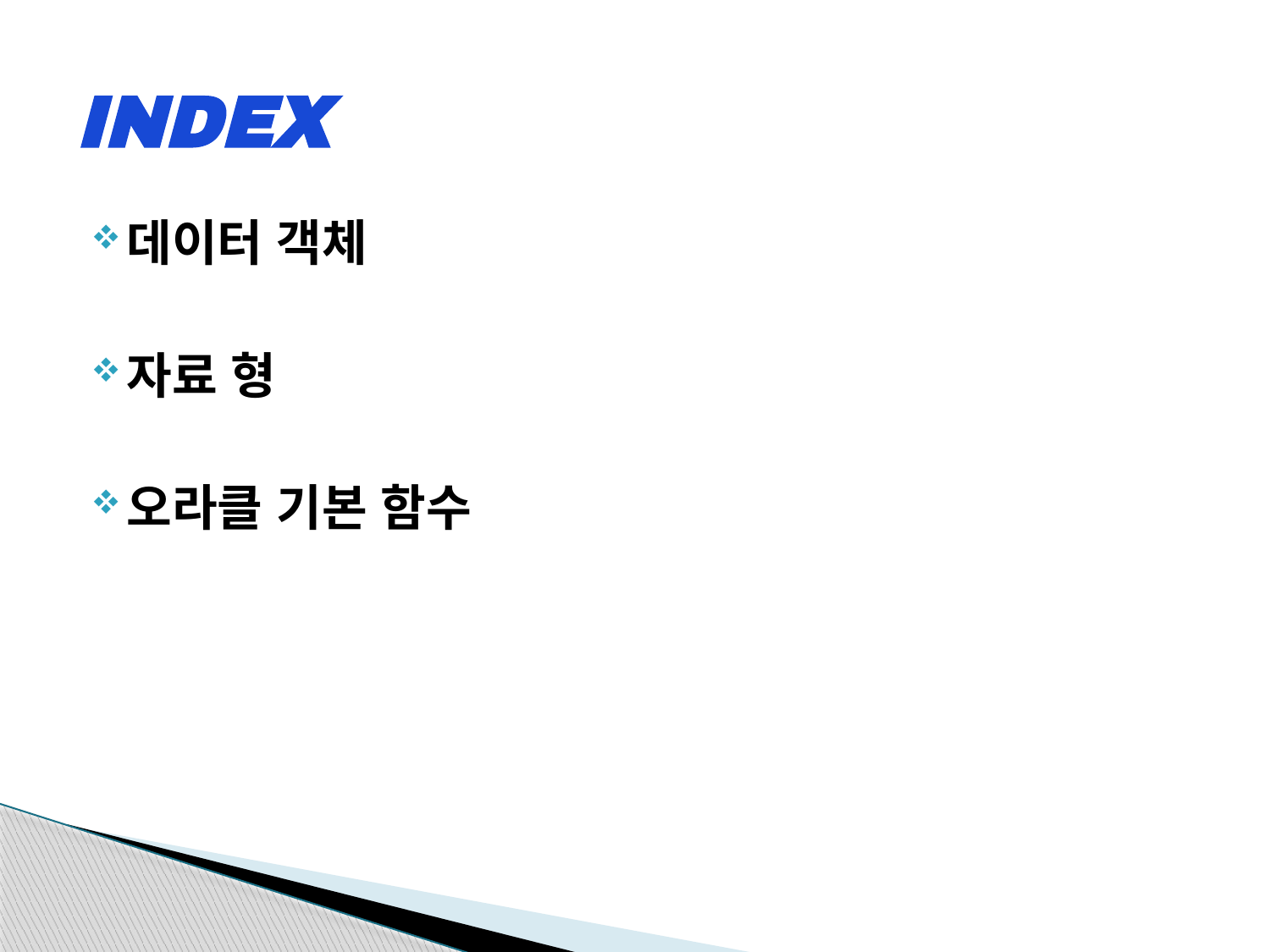

# INDEX
데이터 객체

자료 형

오라클 기본 함수